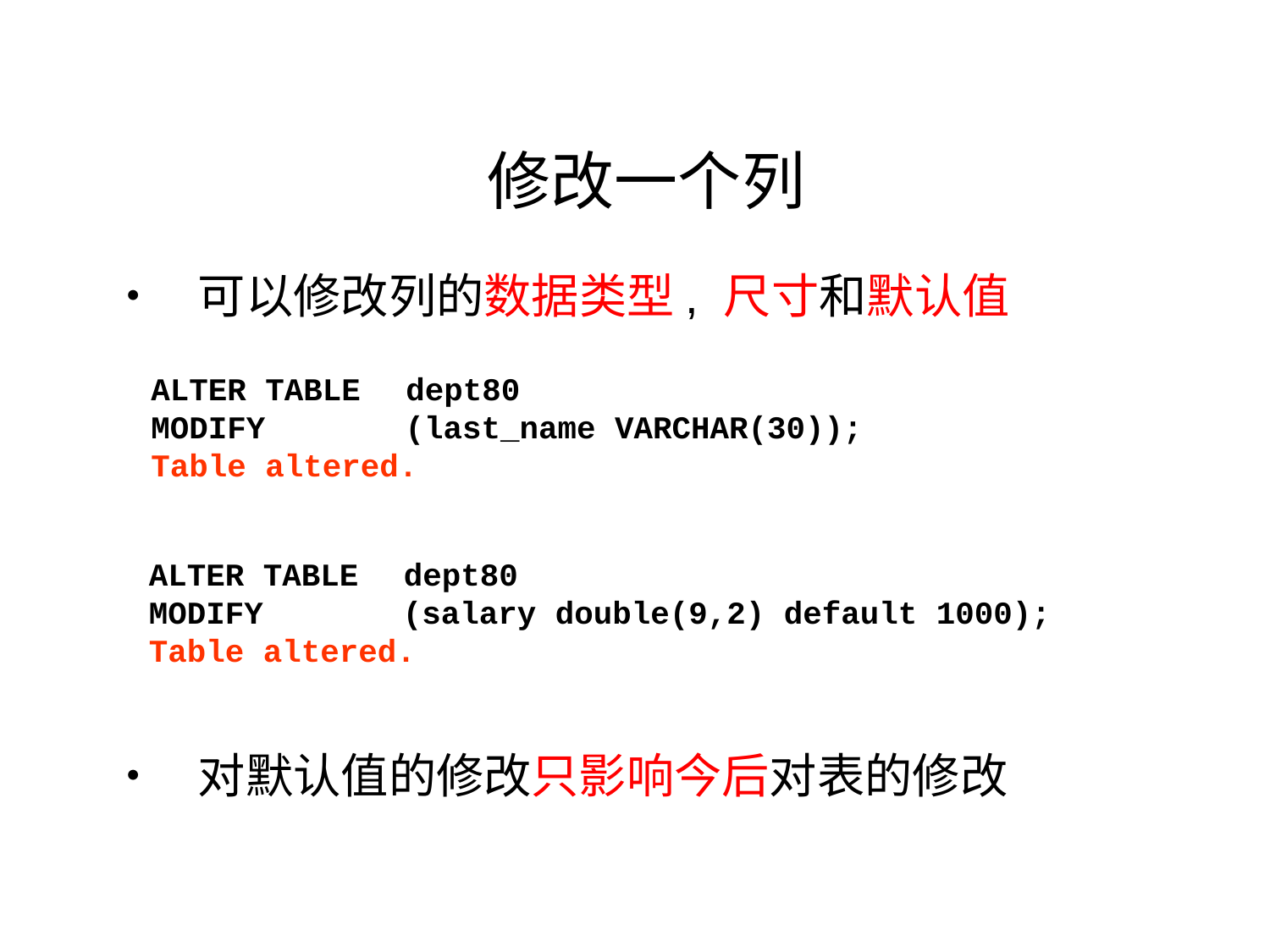

修改一个列
• 可以修改列的数据类型, 尺寸和默认值
ALTER TABLE dept80
MODIFY
(last_name VARCHAR(30));
Table altered.
ALTER TABLE dept80
MODIFY
(salary double(9,2) default 1000);
Table altered.
• 对默认值的修改只影响今后对表的修改